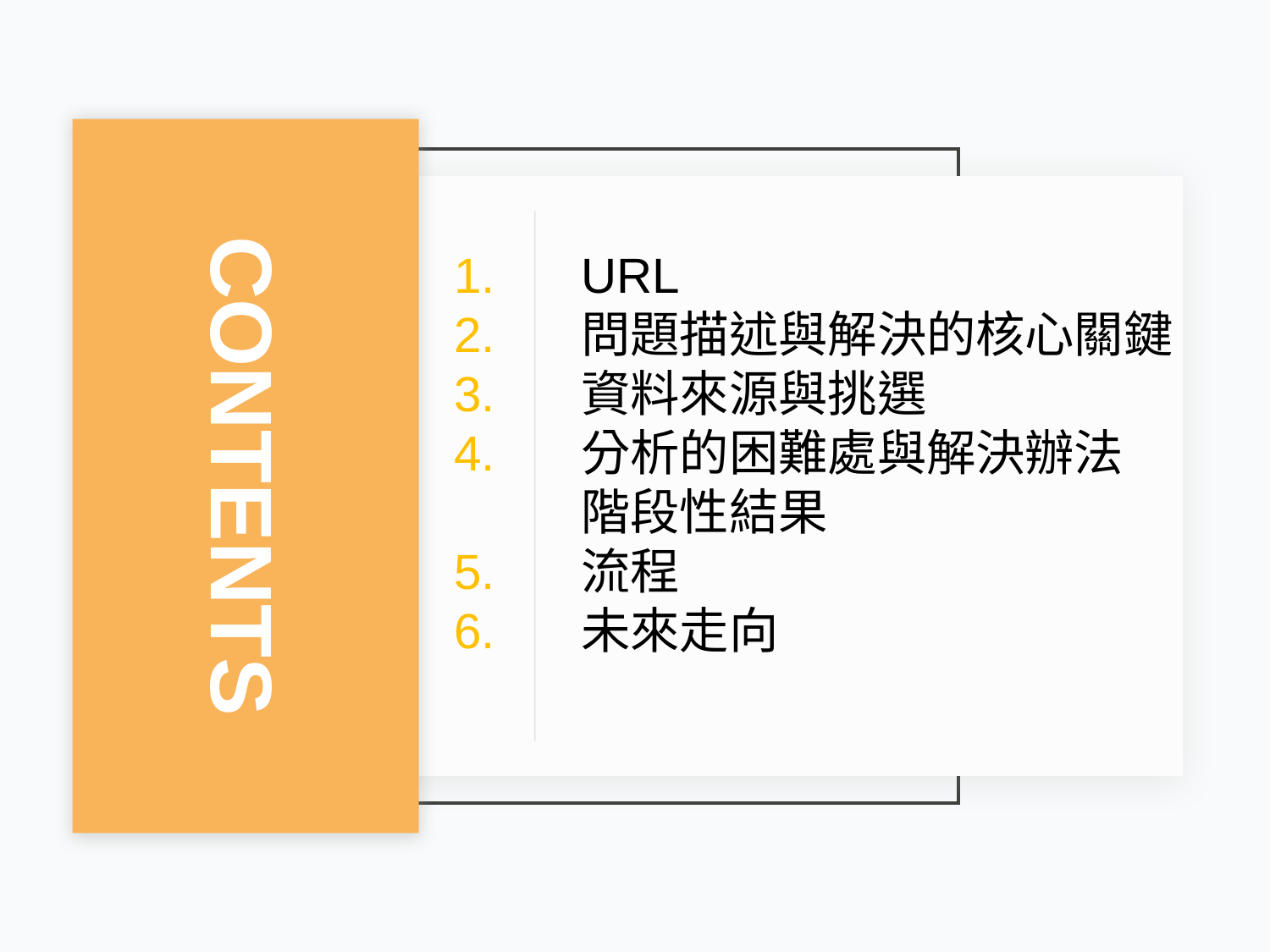

1.	URL
2.	問題描述與解決的核心關鍵
3.	資料來源與挑選
4.	分析的困難處與解決辦法
	階段性結果
5.	流程
6.	未來走向
CONTENTS